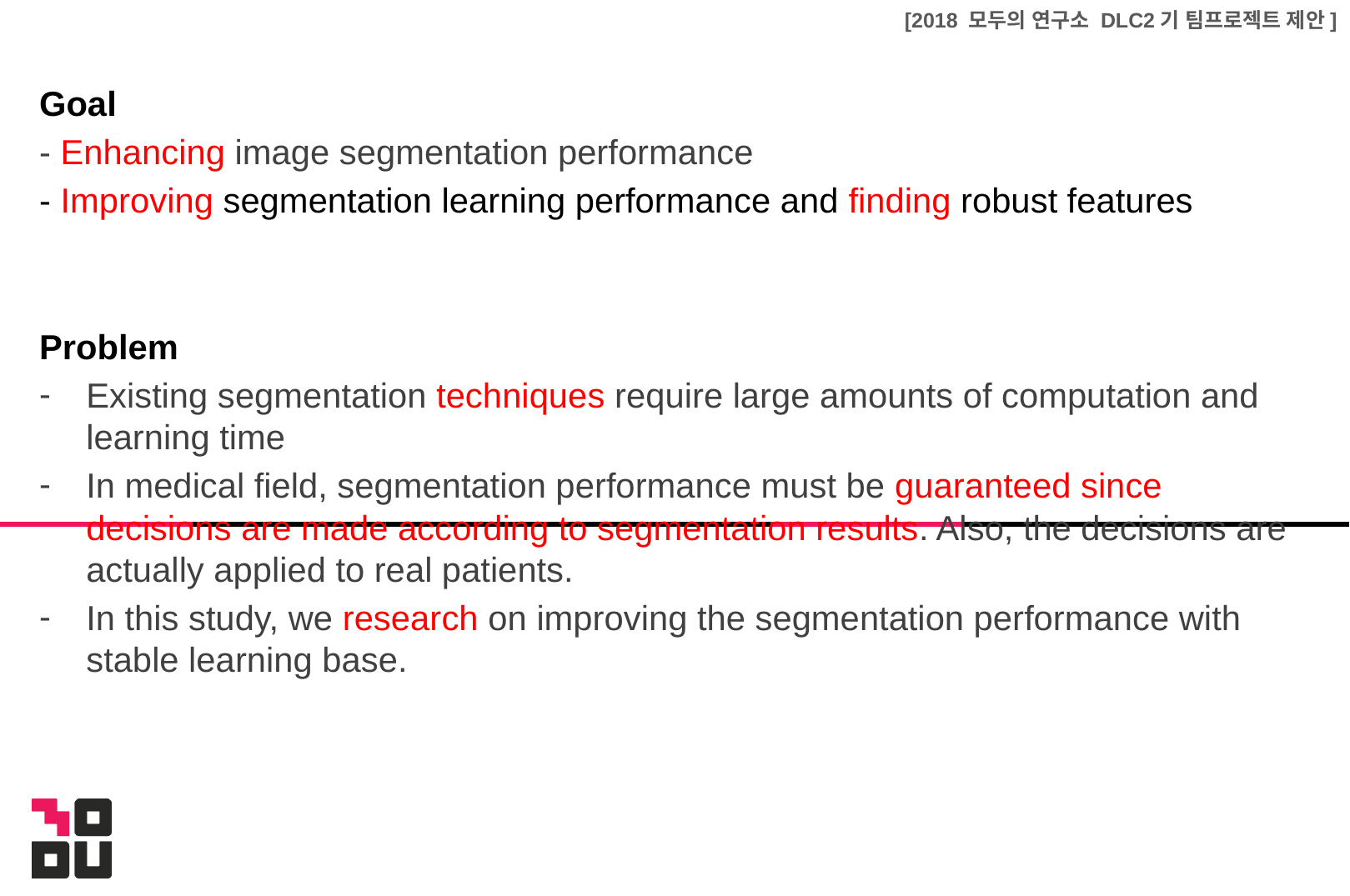

[2018 모두의 연구소 DLC2기 팀프로젝트 제안]
Goal
- Enhancing image segmentation performance
- Improving segmentation learning performance and finding robust features

Problem
Existing segmentation techniques require large amounts of computation and learning time
In medical field, segmentation performance must be guaranteed since decisions are made according to segmentation results. Also, the decisions are actually applied to real patients.
In this study, we research on improving the segmentation performance with stable learning base.